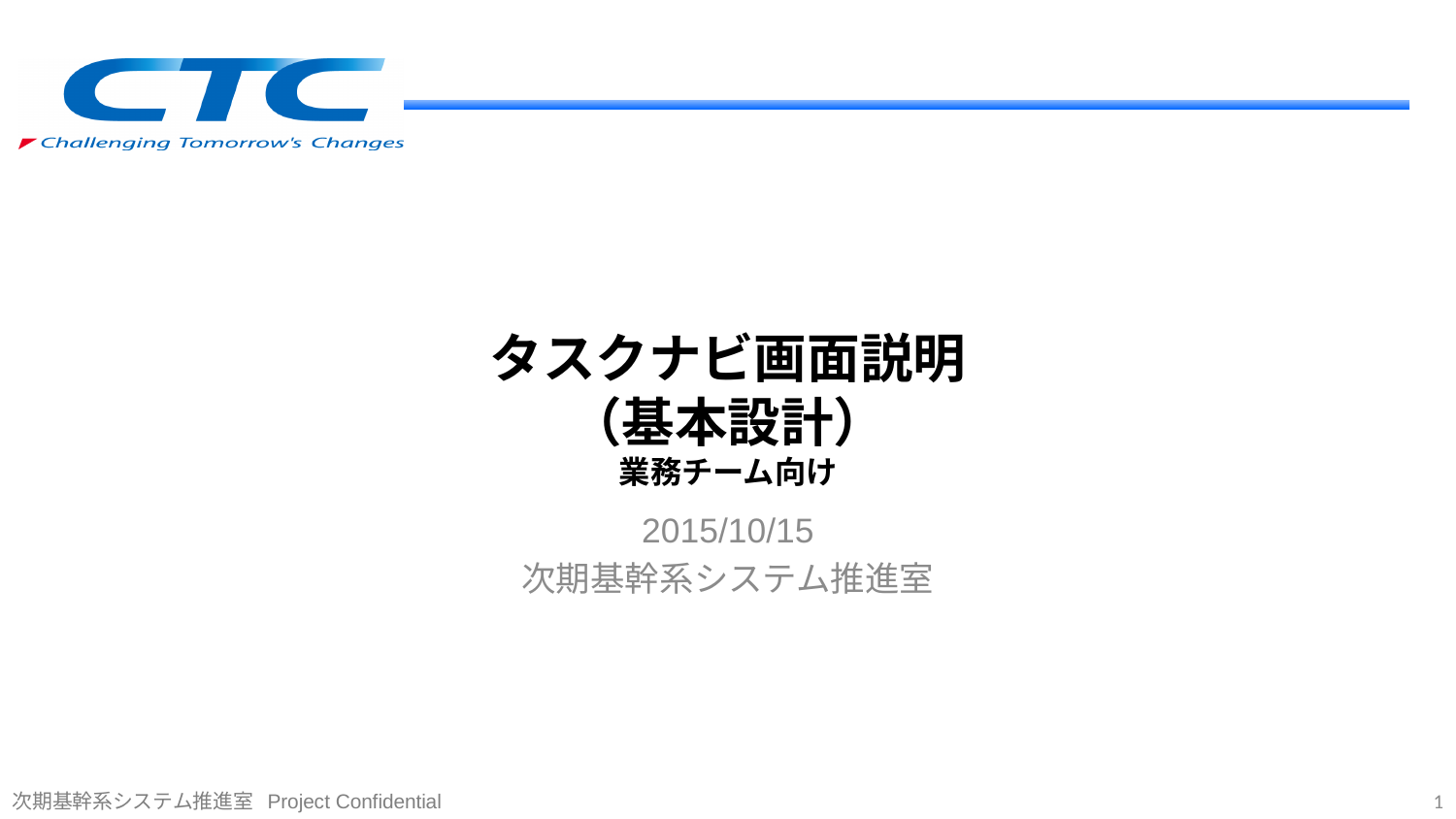

# タスクナビ画面説明 （基本設計） 業務チーム向け
2015/10/15
次期基幹系システム推進室
1